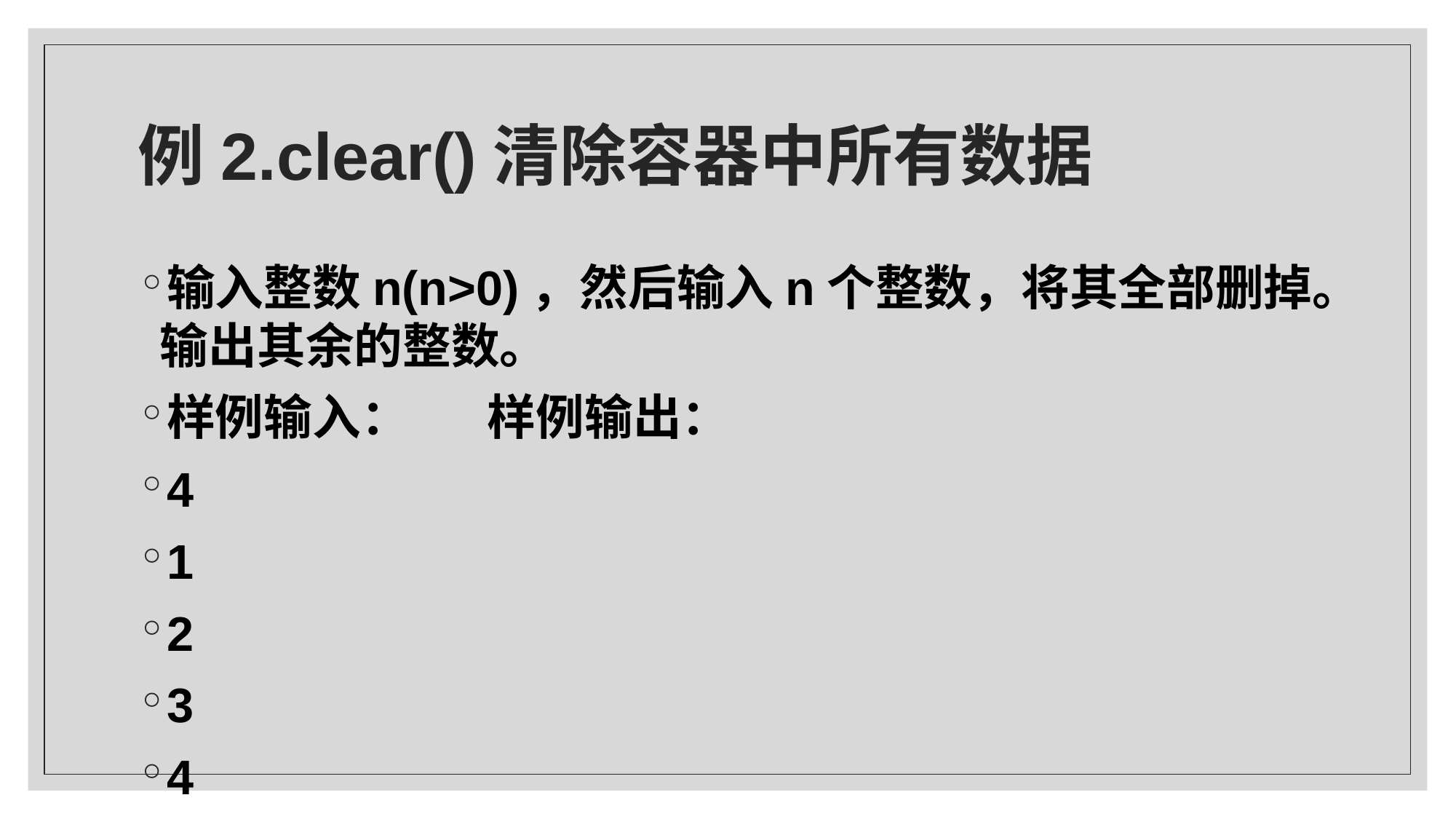

# 例2.clear()清除容器中所有数据
输入整数n(n>0)，然后输入n个整数，将其全部删掉。输出其余的整数。
样例输入：	样例输出：
4
1
2
3
4